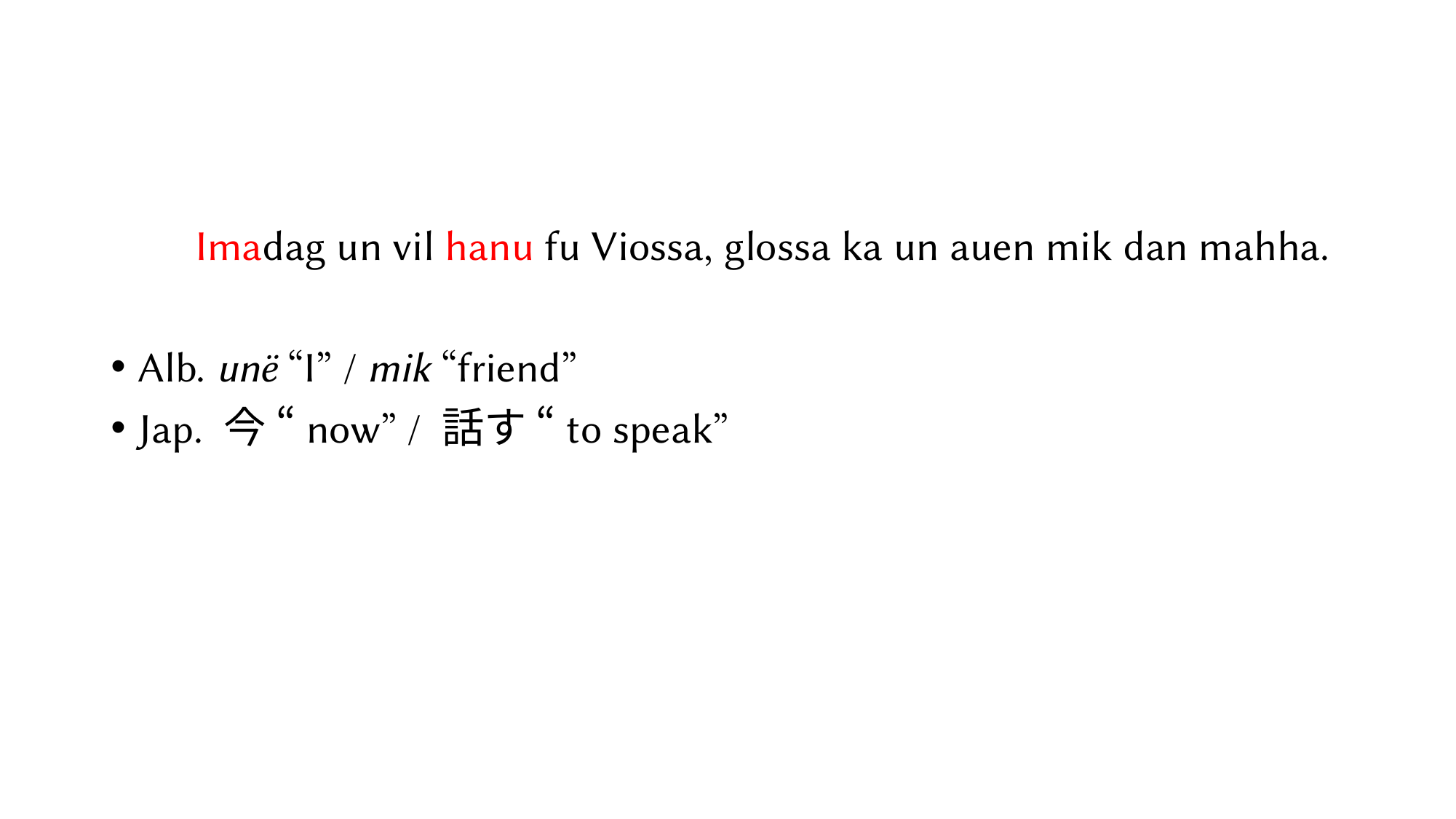

Imadag un vil hanu fu Viossa, glossa ka un auen mik dan mahha.

Alb. unë “I” / mik “friend”
Jap. 今 “now” / 話す “to speak”